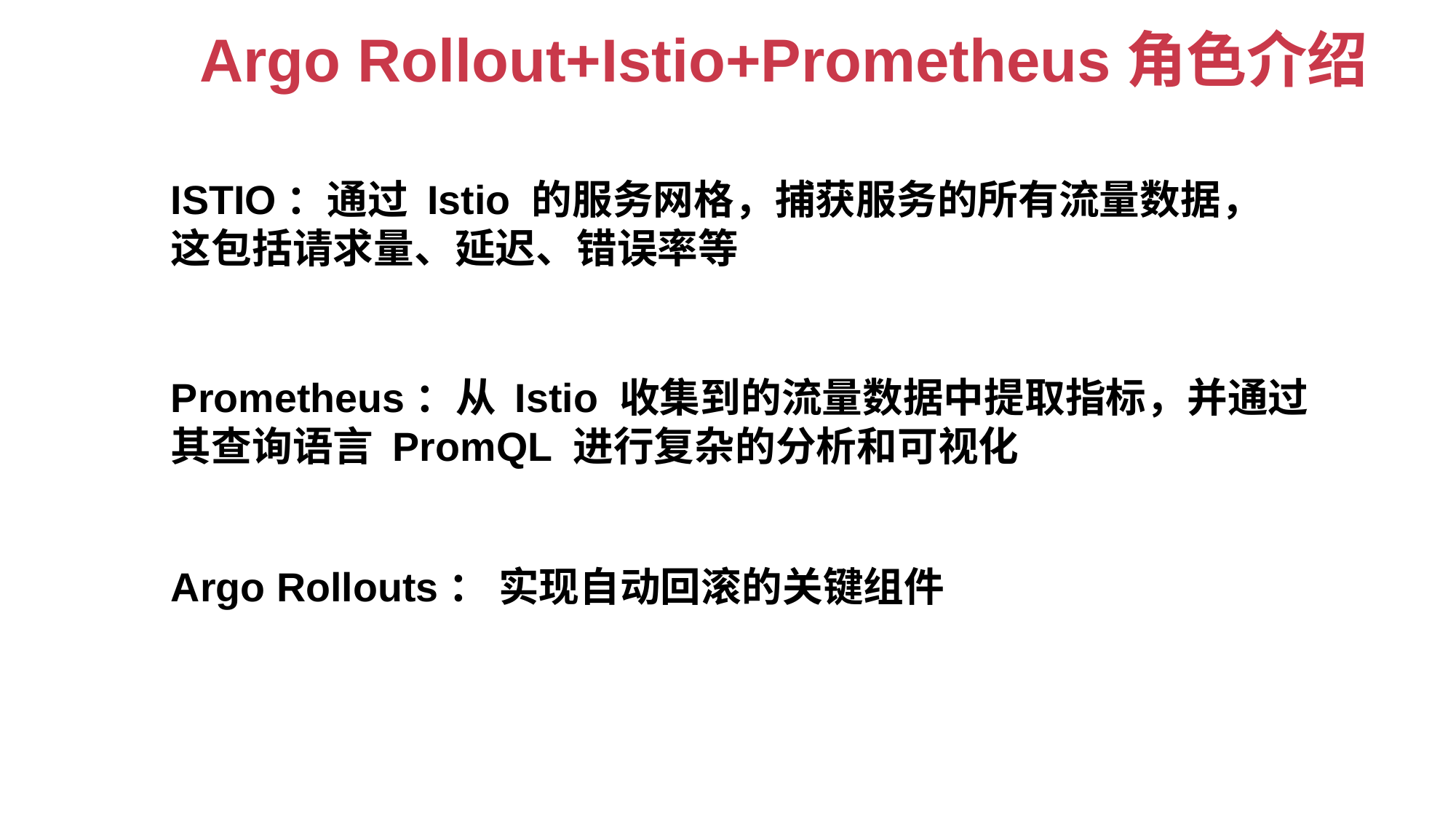

Argo Rollout+Istio+Prometheus角色介绍
ISTIO：通过 Istio 的服务网格，捕获服务的所有流量数据，这包括请求量、延迟、错误率等

Prometheus：从 Istio 收集到的流量数据中提取指标，并通过其查询语言 PromQL 进行复杂的分析和可视化
Argo Rollouts： 实现自动回滚的关键组件